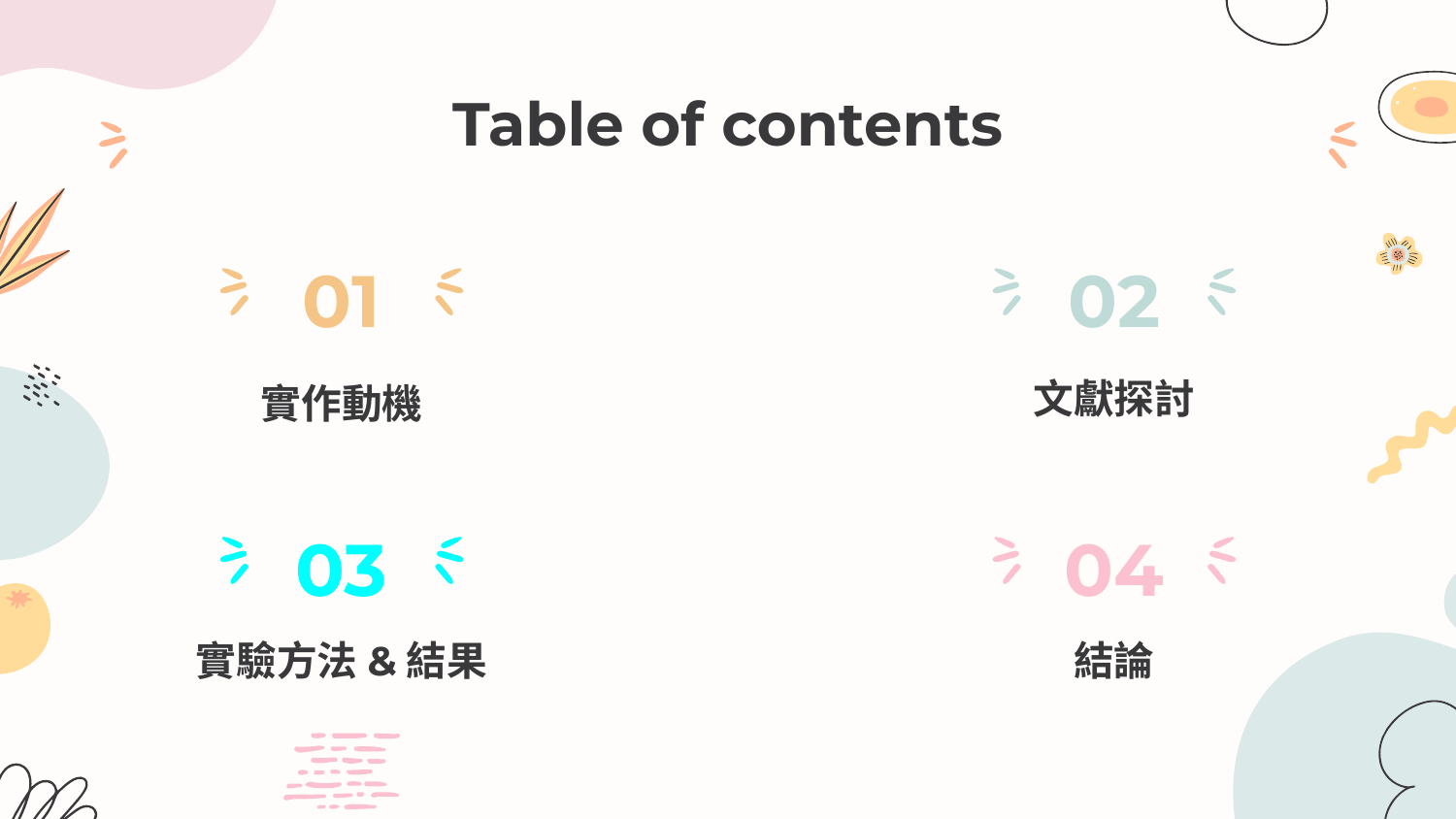

# Table of contents
01
02

實作動機
文獻探討
03
04

實驗方法&結果
結論